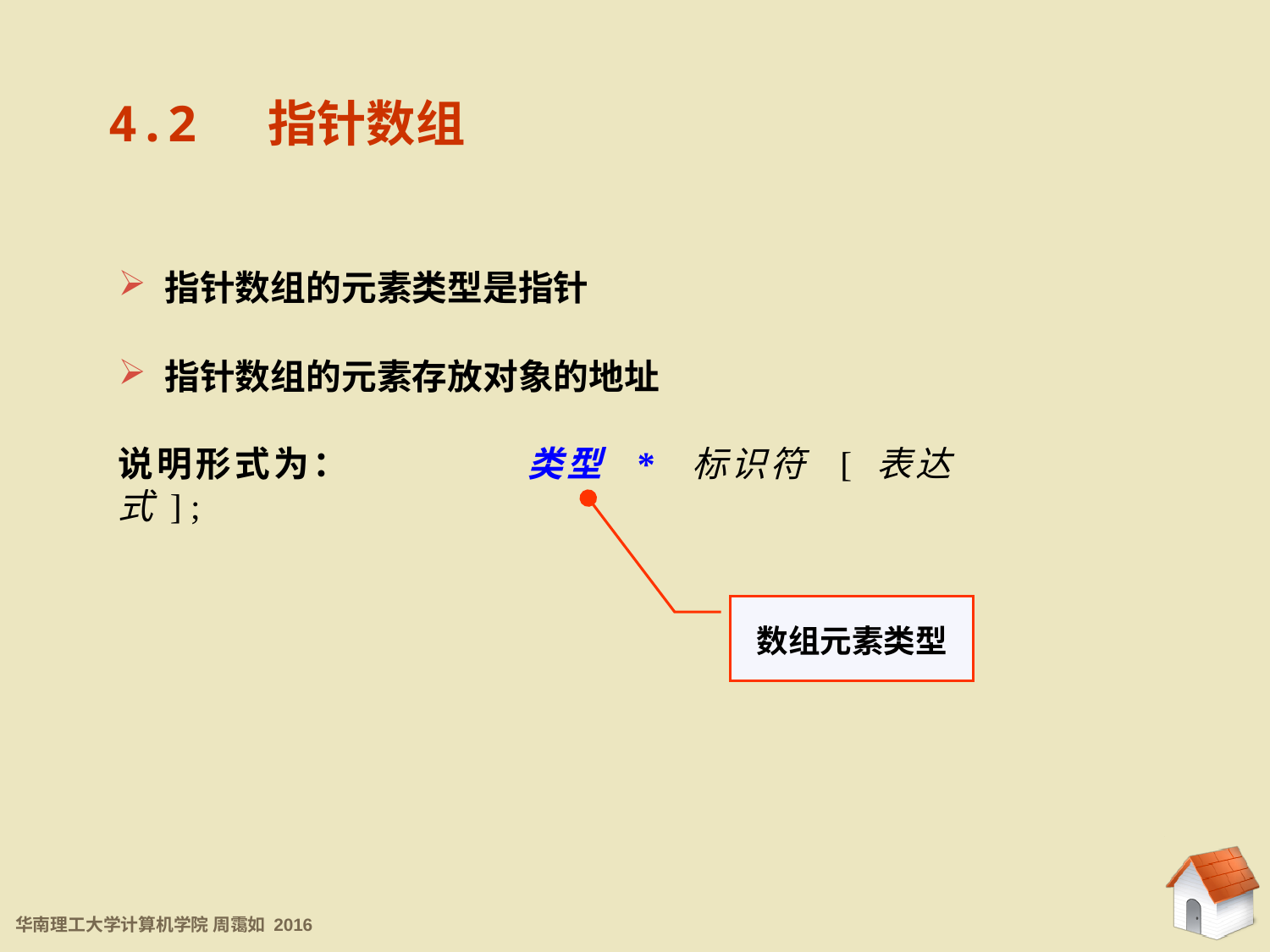

4.2  指针数组
 指针数组的元素类型是指针
 指针数组的元素存放对象的地址
说明形式为：		类型  *  标识符  [ 表达式 ] ;
数组元素类型